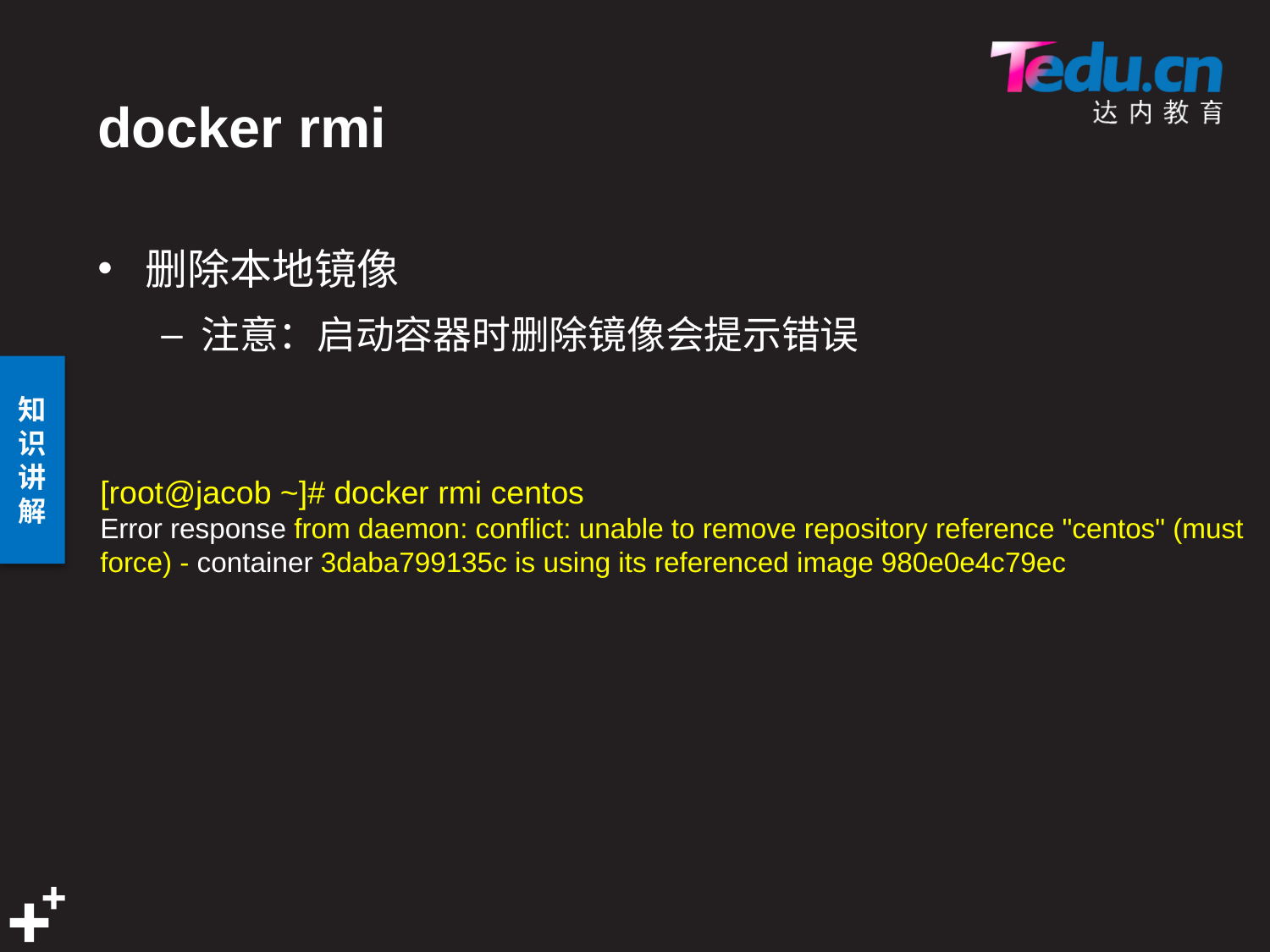

# docker rmi
删除本地镜像
注意：启动容器时删除镜像会提示错误
[root@jacob ~]# docker rmi centos
Error response from daemon: conflict: unable to remove repository reference "centos" (must force) - container 3daba799135c is using its referenced image 980e0e4c79ec